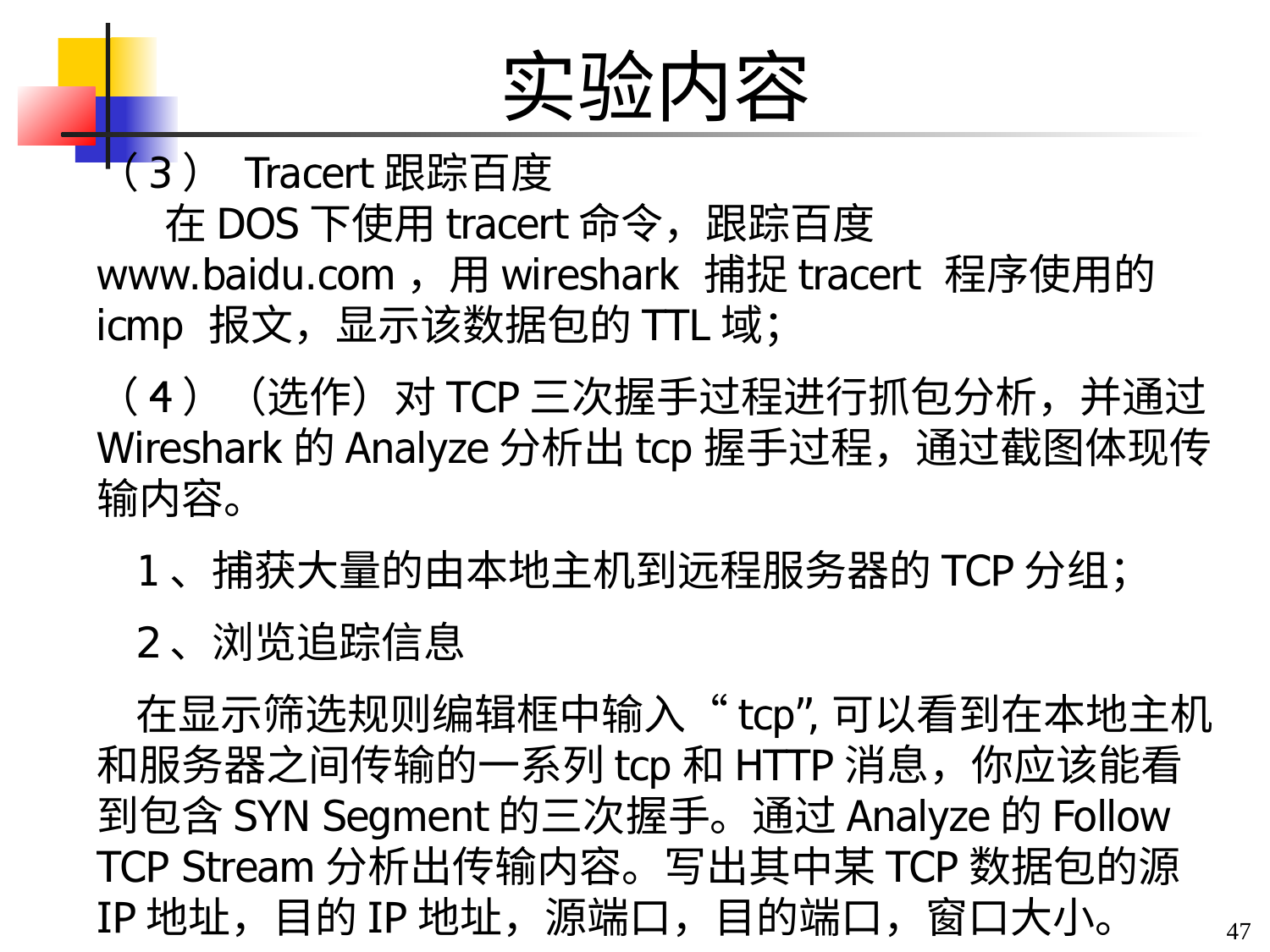

实验内容
（3） Tracert跟踪百度
      在DOS下使用tracert命令，跟踪百度www.baidu.com，用wireshark 捕捉tracert 程序使用的icmp 报文，显示该数据包的TTL域；
（4）（选作）对TCP三次握手过程进行抓包分析，并通过Wireshark的Analyze分析出tcp握手过程，通过截图体现传输内容。
   1、捕获大量的由本地主机到远程服务器的TCP分组；
   2、浏览追踪信息
   在显示筛选规则编辑框中输入“tcp”,可以看到在本地主机和服务器之间传输的一系列tcp和HTTP消息，你应该能看到包含SYN Segment的三次握手。通过Analyze的Follow TCP Stream分析出传输内容。写出其中某TCP数据包的源IP地址，目的IP地址，源端口，目的端口，窗口大小。